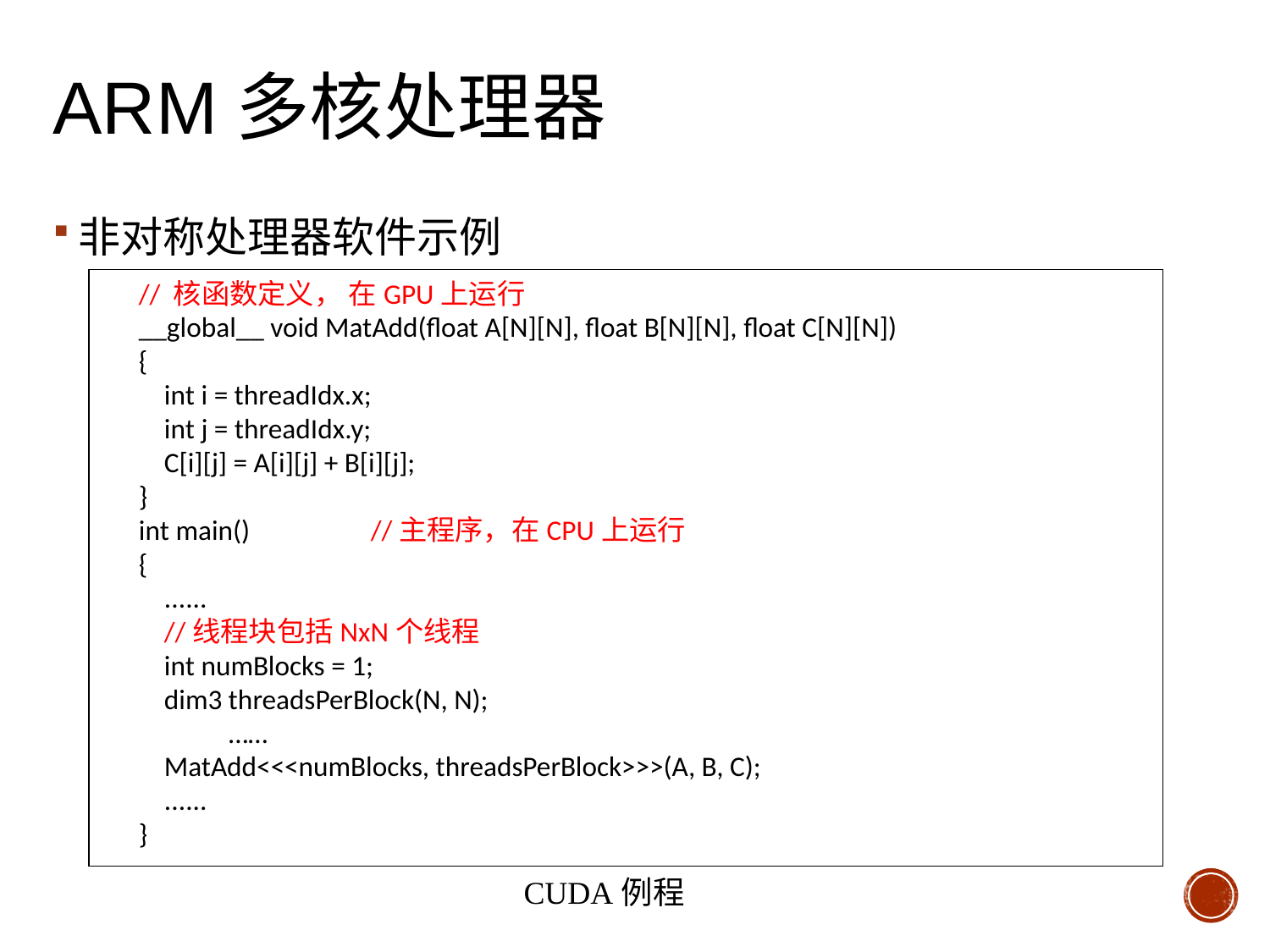

# ARM多核处理器
非对称处理器软件示例
// 核函数定义， 在GPU上运行
__global__ void MatAdd(float A[N][N], float B[N][N], float C[N][N])
{
    int i = threadIdx.x;
    int j = threadIdx.y;
    C[i][j] = A[i][j] + B[i][j];
}
int main()                   //主程序，在CPU上运行
{
    ......
    //线程块包括NxN个线程
    int numBlocks = 1;
    dim3 threadsPerBlock(N, N);
	……
    MatAdd<<<numBlocks, threadsPerBlock>>>(A, B, C);
    ......
}

CUDA例程